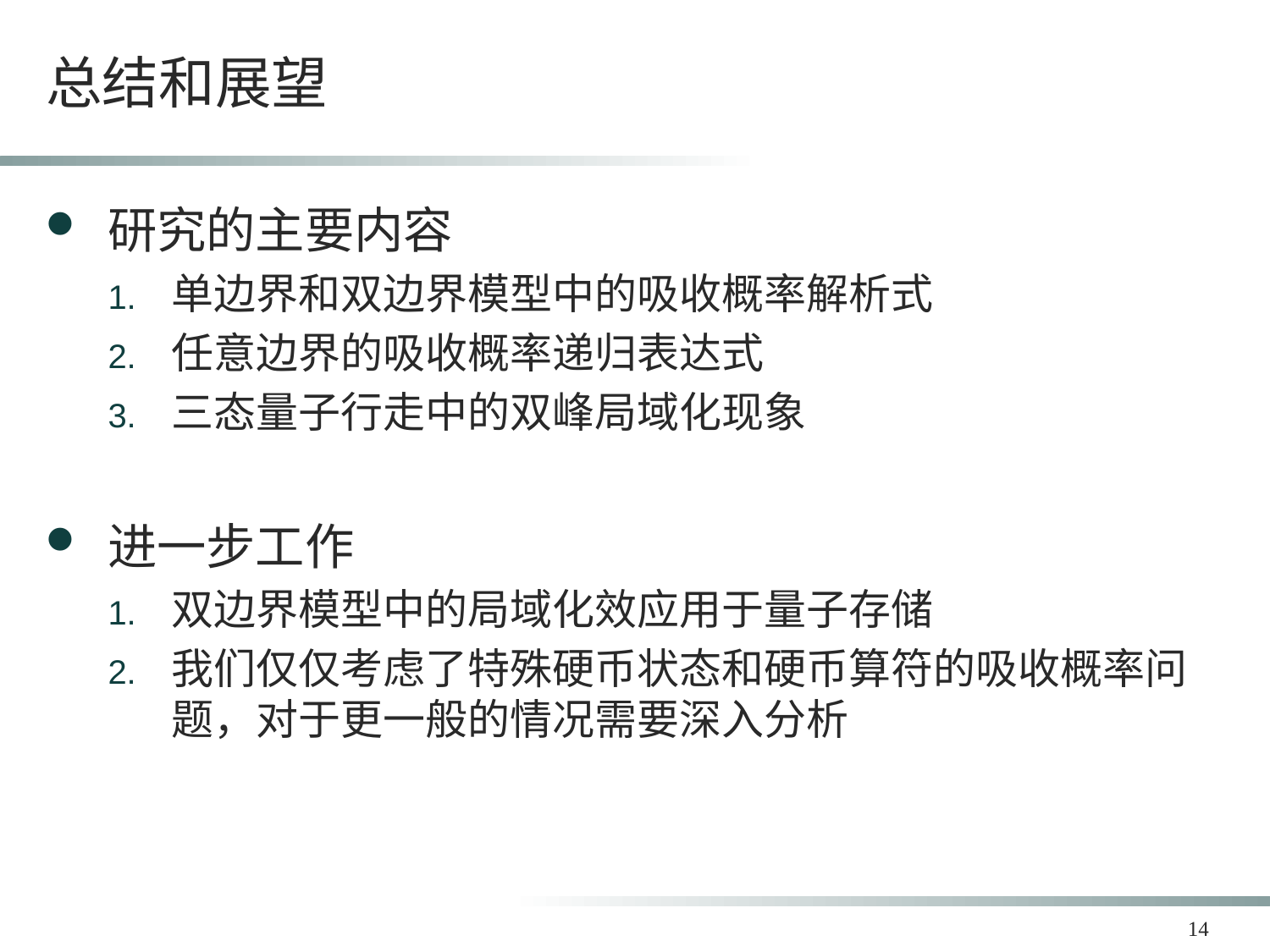

# 总结和展望
研究的主要内容
单边界和双边界模型中的吸收概率解析式
任意边界的吸收概率递归表达式
三态量子行走中的双峰局域化现象

进一步工作
双边界模型中的局域化效应用于量子存储
我们仅仅考虑了特殊硬币状态和硬币算符的吸收概率问题，对于更一般的情况需要深入分析